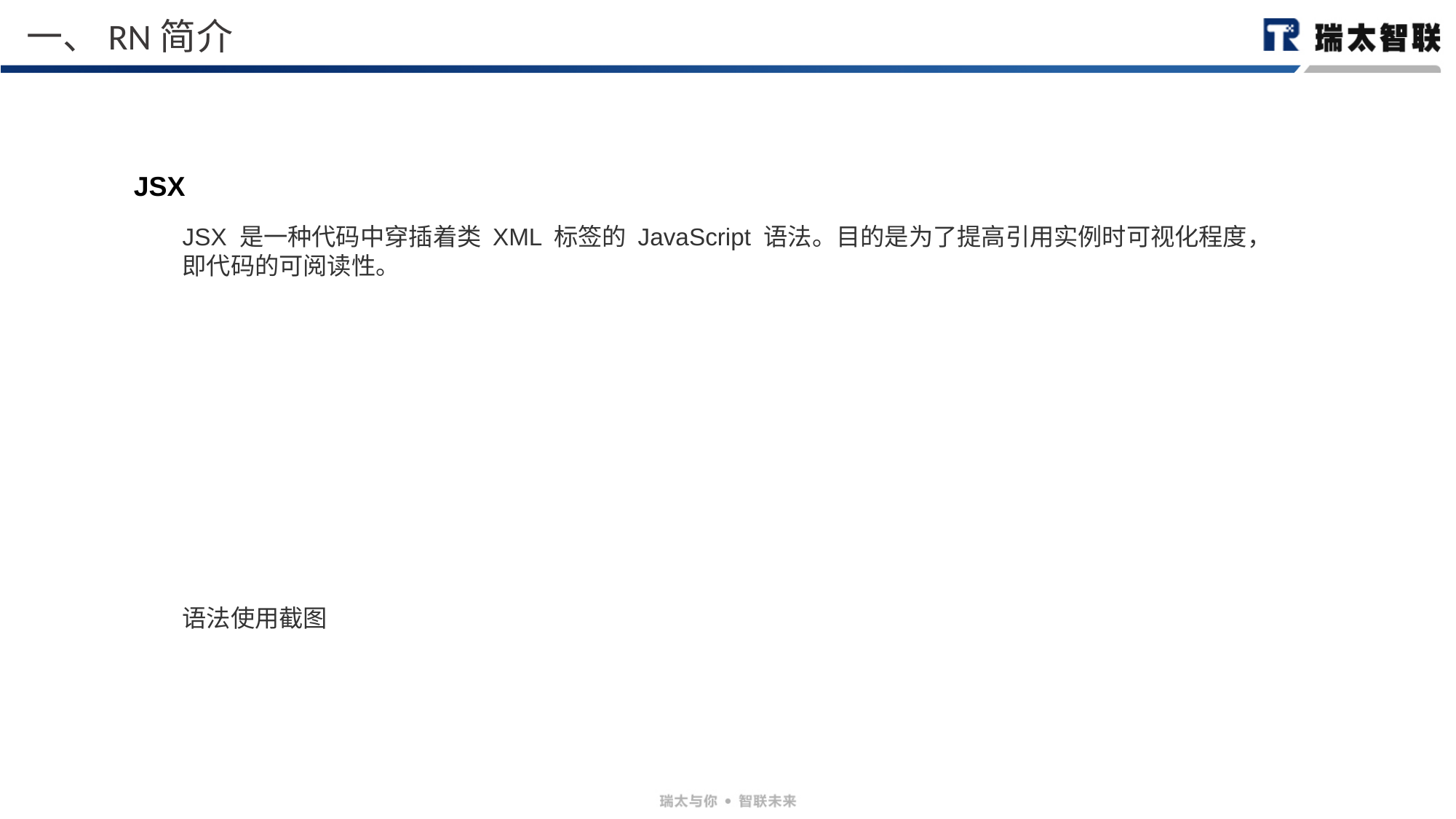

一、RN简介
JSX
JSX 是一种代码中穿插着类 XML 标签的 JavaScript 语法。目的是为了提高引用实例时可视化程度，即代码的可阅读性。
语法使用截图